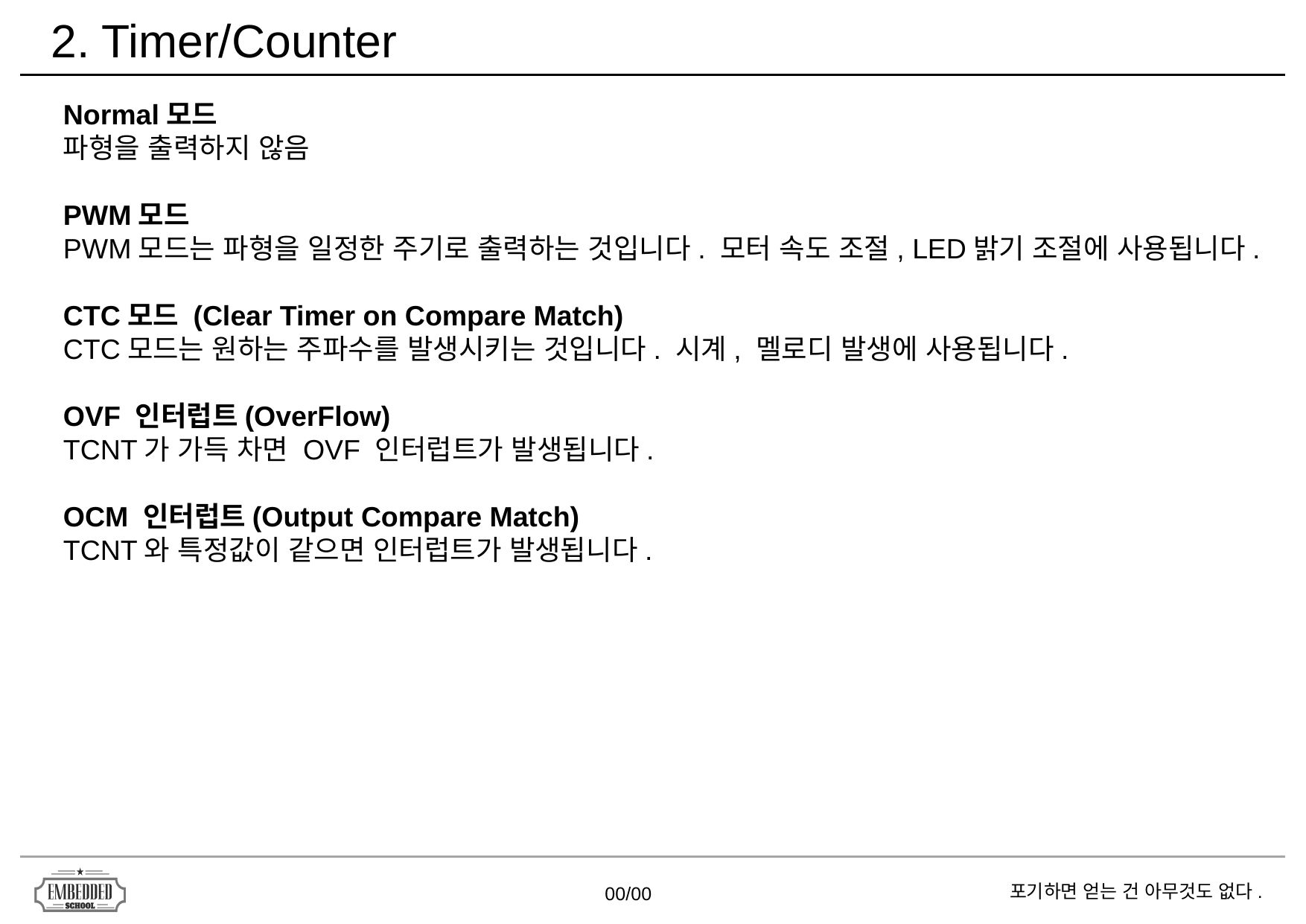

2. Timer/Counter
Normal모드
파형을 출력하지 않음

PWM모드
PWM모드는 파형을 일정한 주기로 출력하는 것입니다. 모터 속도 조절, LED밝기 조절에 사용됩니다.

CTC모드 (Clear Timer on Compare Match)
CTC모드는 원하는 주파수를 발생시키는 것입니다. 시계, 멜로디 발생에 사용됩니다.

OVF 인터럽트(OverFlow)
TCNT가 가득 차면 OVF 인터럽트가 발생됩니다.

OCM 인터럽트(Output Compare Match)
TCNT와 특정값이 같으면 인터럽트가 발생됩니다.
00/00